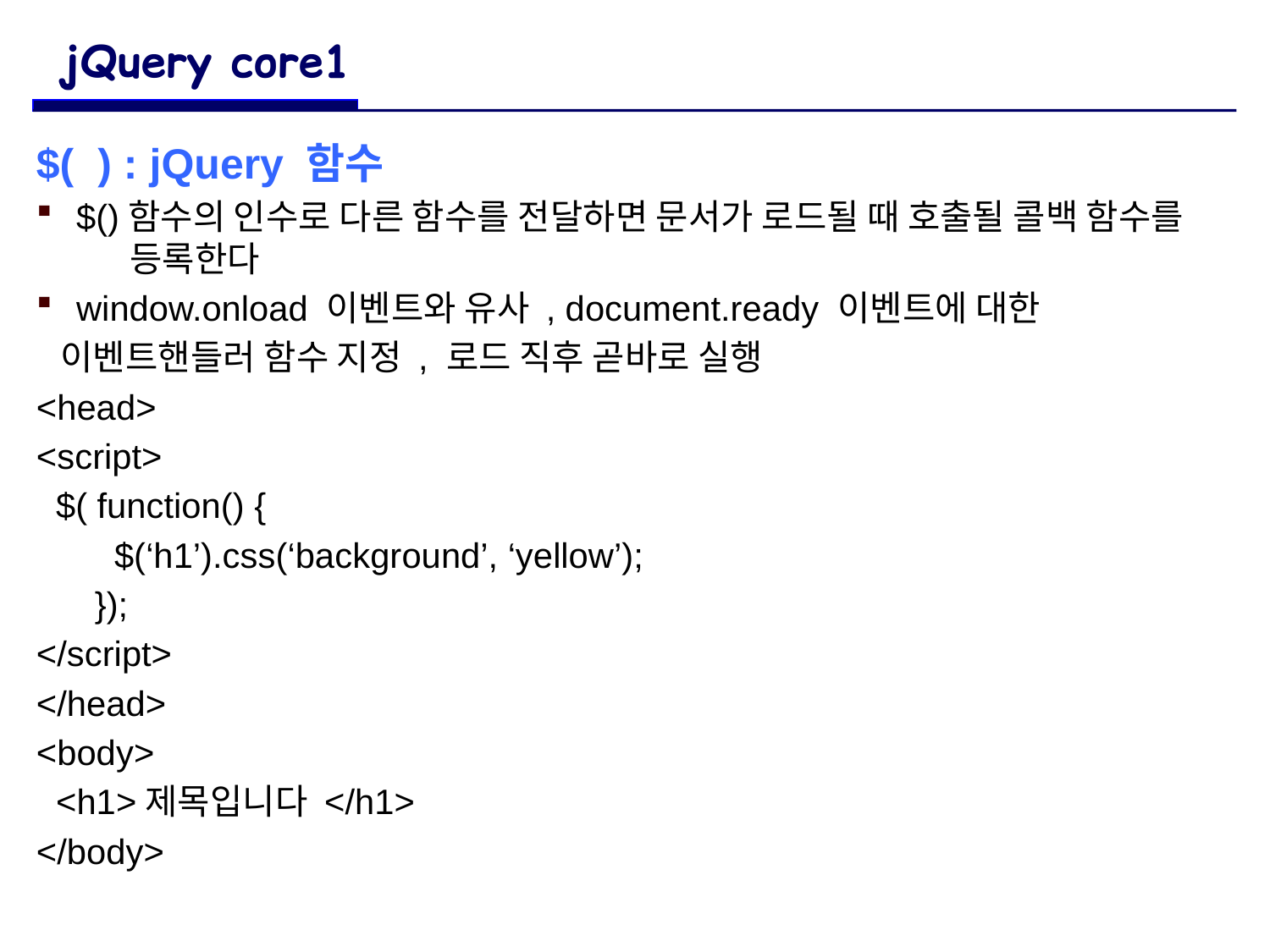

jQuery core1
$(  ) : jQuery 함수
 $()함수의 인수로 다른 함수를 전달하면 문서가 로드될 때 호출될 콜백 함수를 등록한다
 window.onload 이벤트와 유사 , document.ready 이벤트에 대한
  이벤트핸들러 함수 지정 , 로드 직후 곧바로 실행
<head>
<script>
  $( function() {
        $(‘h1’).css(‘background’, ‘yellow’);
      });
</script>
</head>
<body>
  <h1>제목입니다 </h1>
</body>